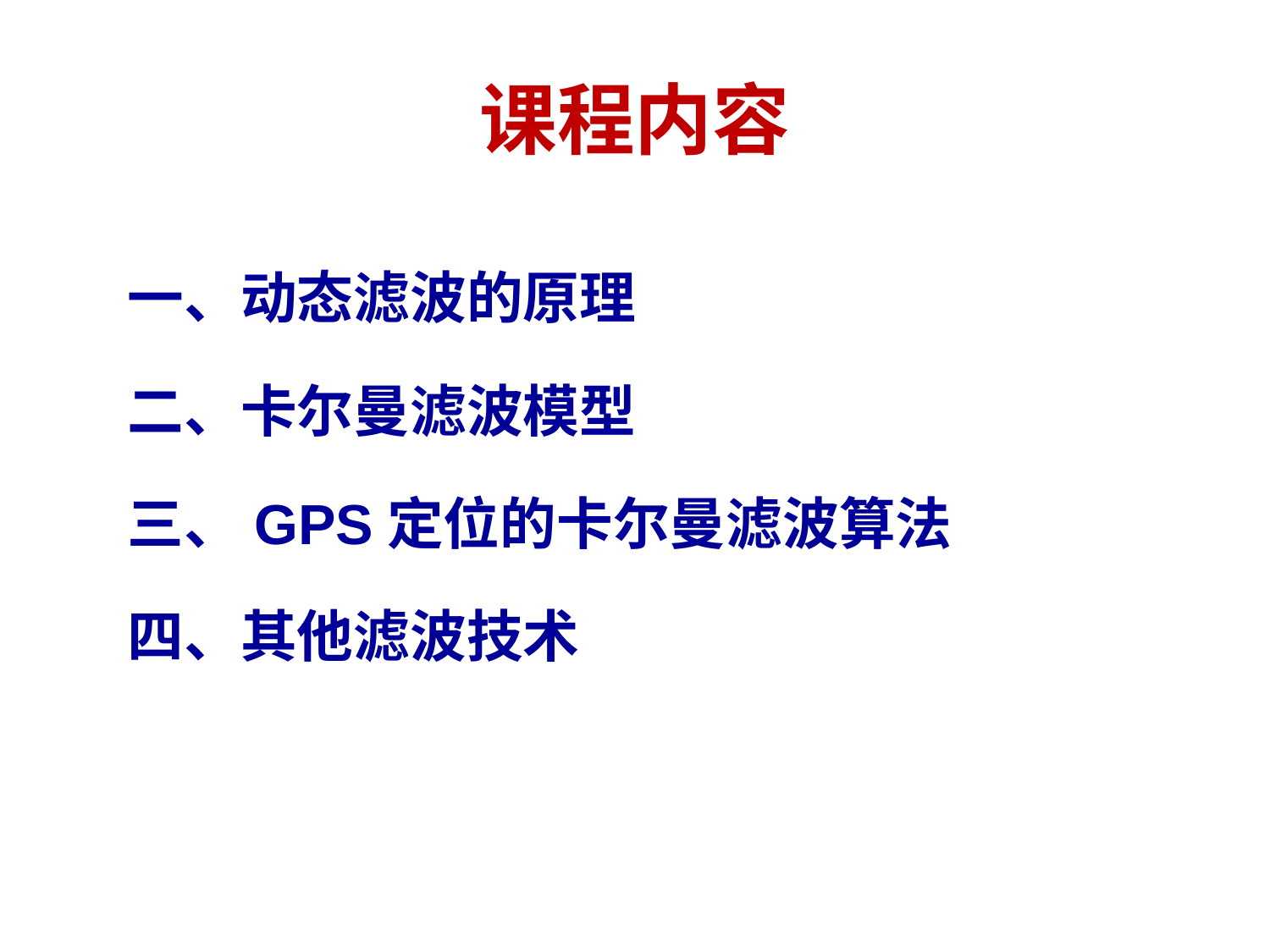

# 课程内容
一、动态滤波的原理
二、卡尔曼滤波模型
三、GPS定位的卡尔曼滤波算法
四、其他滤波技术